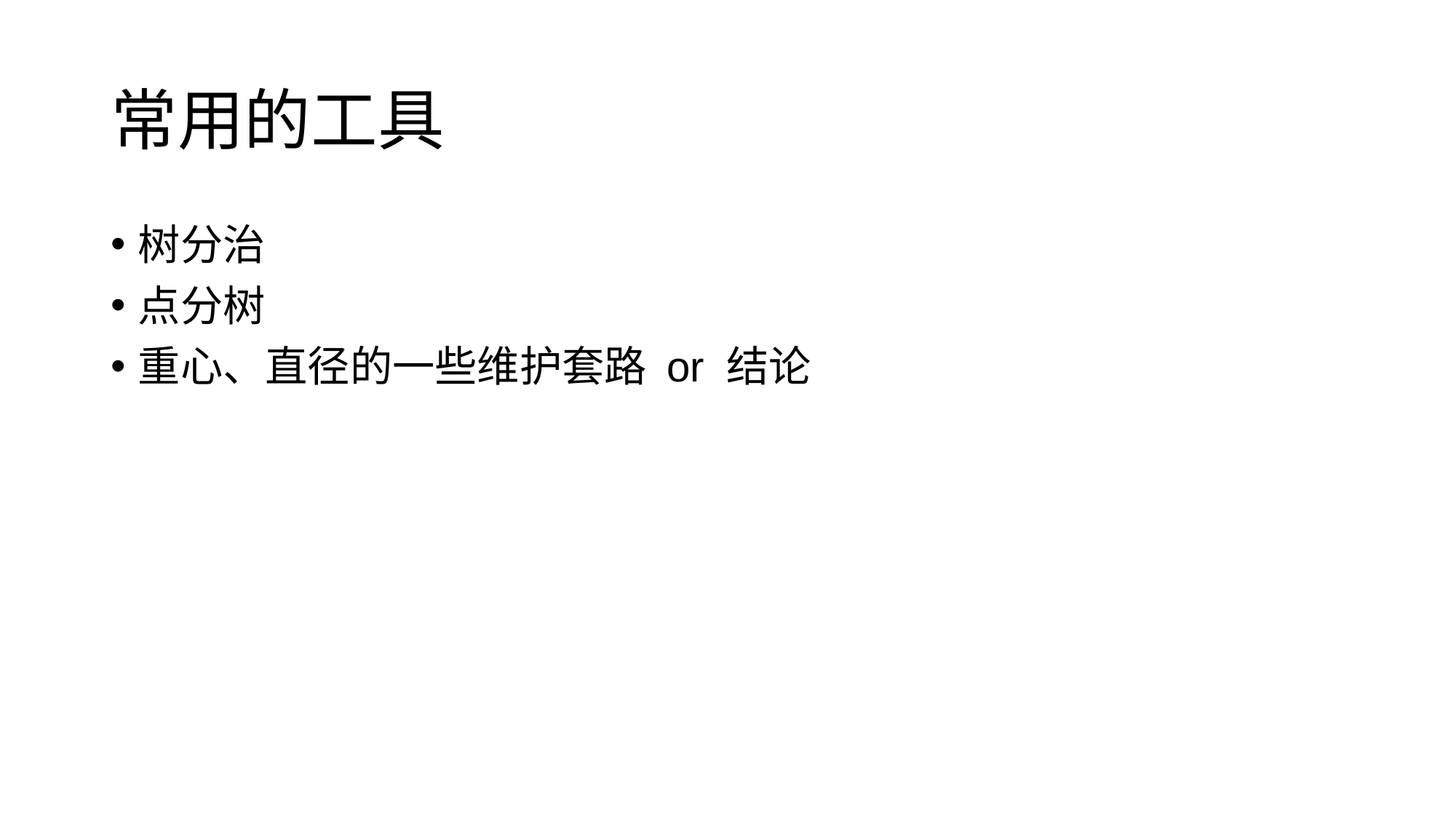

# 常用的工具
树分治
点分树
重心、直径的一些维护套路 or 结论